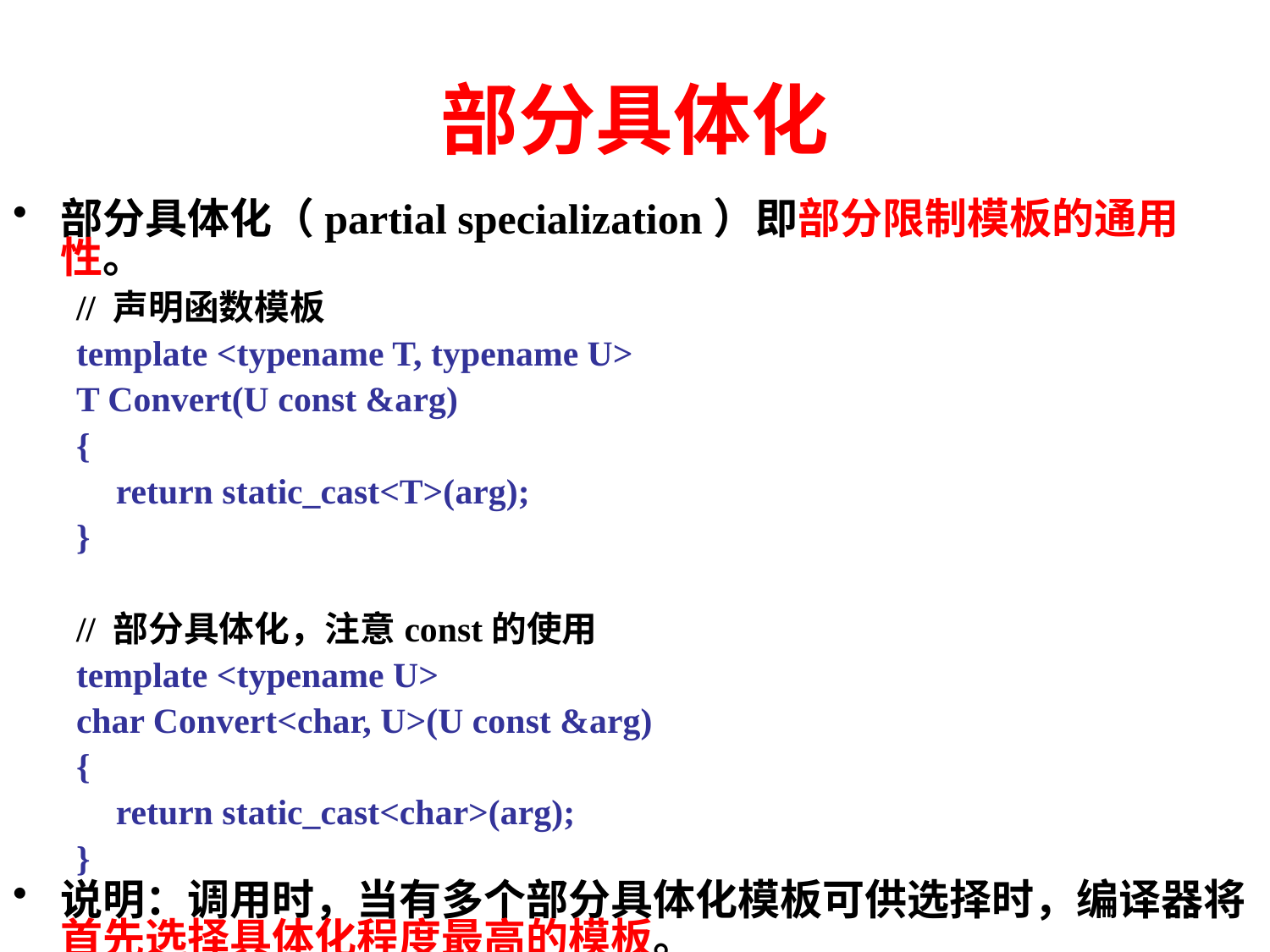

# 部分具体化
部分具体化（partial specialization）即部分限制模板的通用性。
// 声明函数模板
template <typename T, typename U>
T Convert(U const &arg)
{
	return static_cast<T>(arg);
}

// 部分具体化，注意const的使用
template <typename U>
char Convert<char, U>(U const &arg)
{
	return static_cast<char>(arg);
}
说明：调用时，当有多个部分具体化模板可供选择时，编译器将首先选择具体化程度最高的模板。